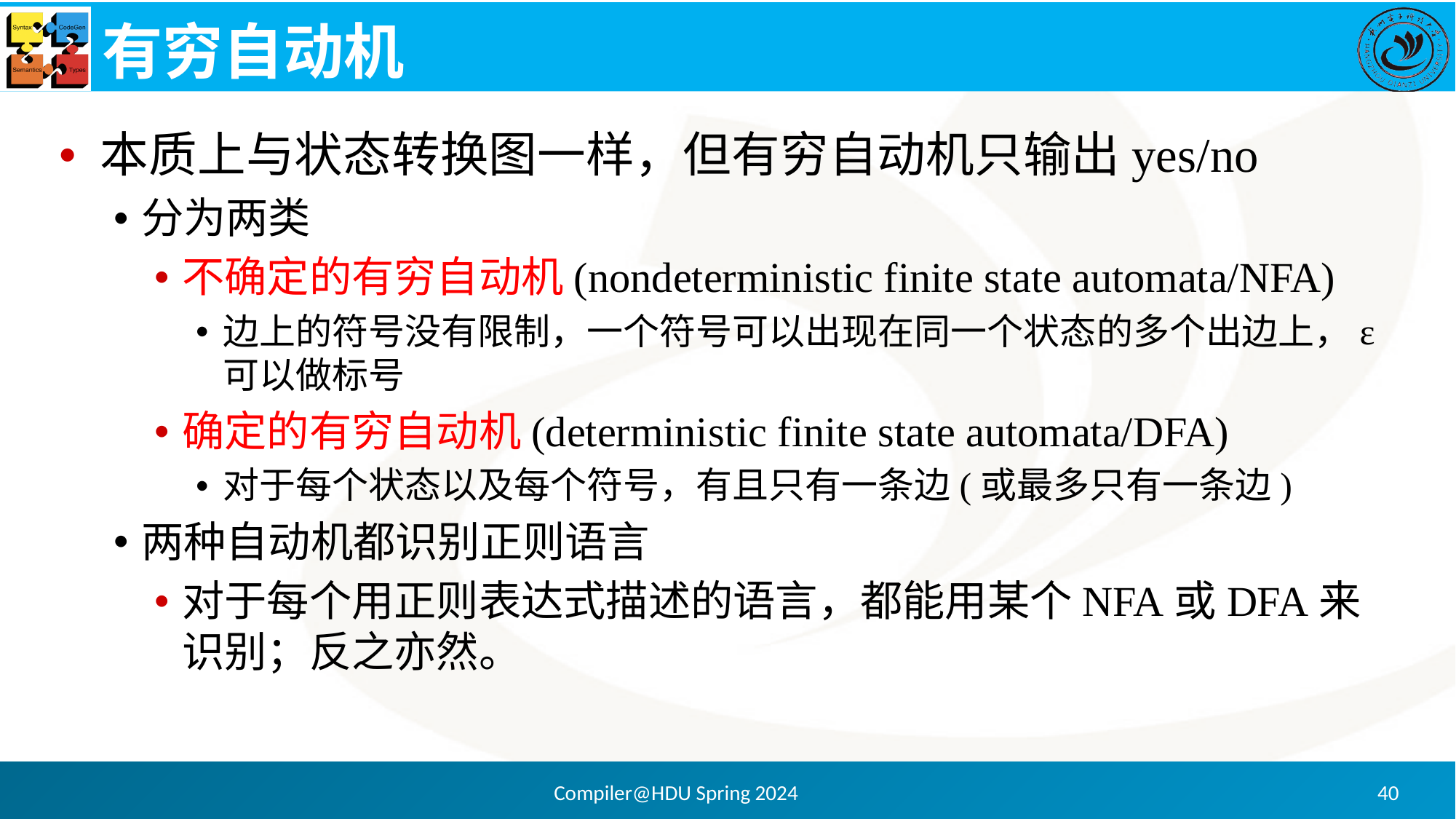

# 有穷自动机
本质上与状态转换图一样，但有穷自动机只输出yes/no
分为两类
不确定的有穷自动机(nondeterministic finite state automata/NFA)
边上的符号没有限制，一个符号可以出现在同一个状态的多个出边上，ε可以做标号
确定的有穷自动机(deterministic finite state automata/DFA)
对于每个状态以及每个符号，有且只有一条边(或最多只有一条边)
两种自动机都识别正则语言
对于每个用正则表达式描述的语言，都能用某个NFA或DFA来识别；反之亦然。
Compiler@HDU Spring 2024
40